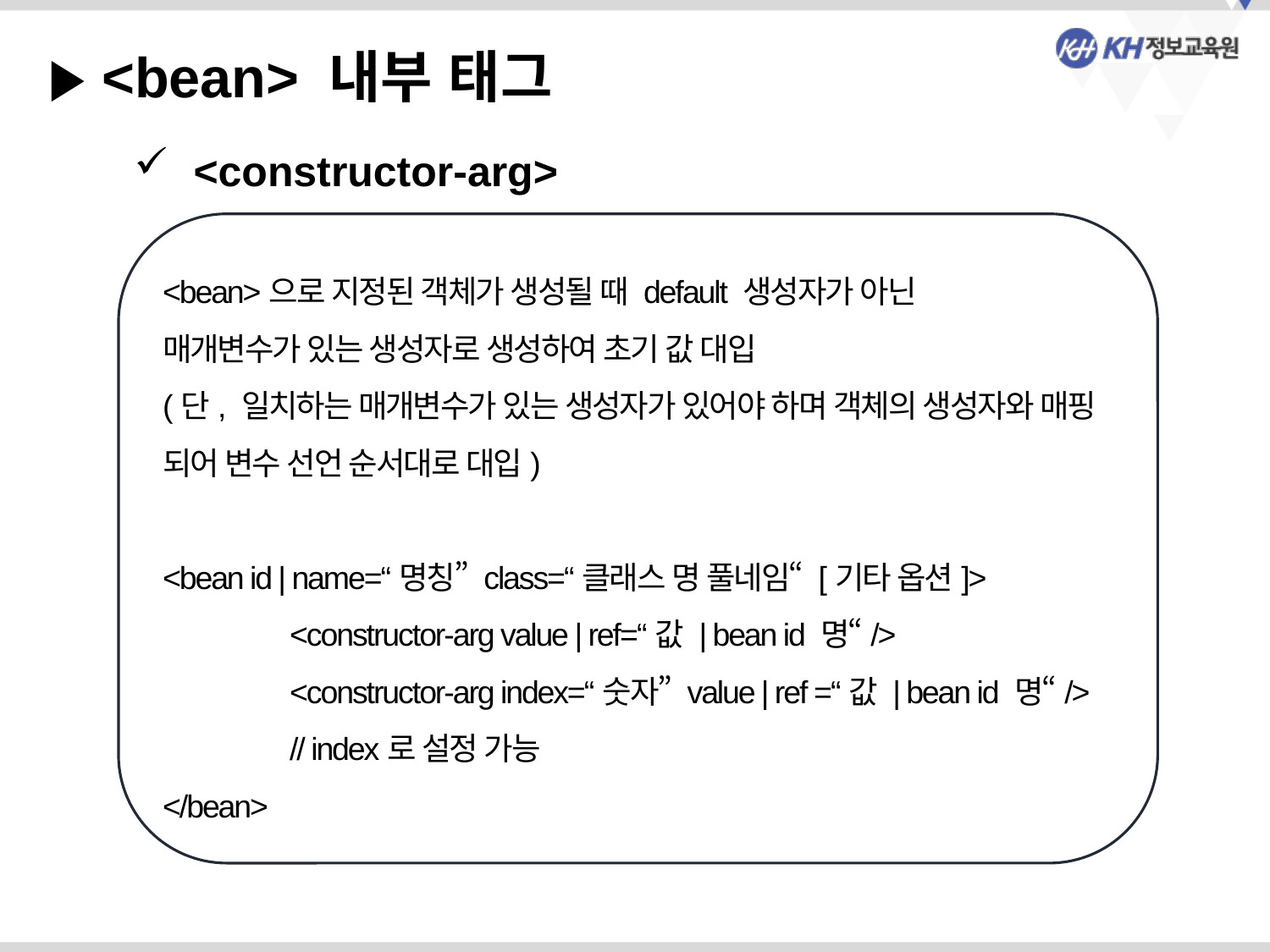

▶ <bean> 내부 태그
 <constructor-arg>
<bean>으로 지정된 객체가 생성될 때 default 생성자가 아닌
매개변수가 있는 생성자로 생성하여 초기 값 대입
(단, 일치하는 매개변수가 있는 생성자가 있어야 하며 객체의 생성자와 매핑 되어 변수 선언 순서대로 대입)

<bean id | name=“명칭” class=“클래스 명 풀네임“ [기타 옵션]>
	<constructor-arg value | ref=“값 | bean id 명“/>
	<constructor-arg index=“숫자” value | ref =“값 | bean id 명“/>
	// index로 설정 가능
</bean>